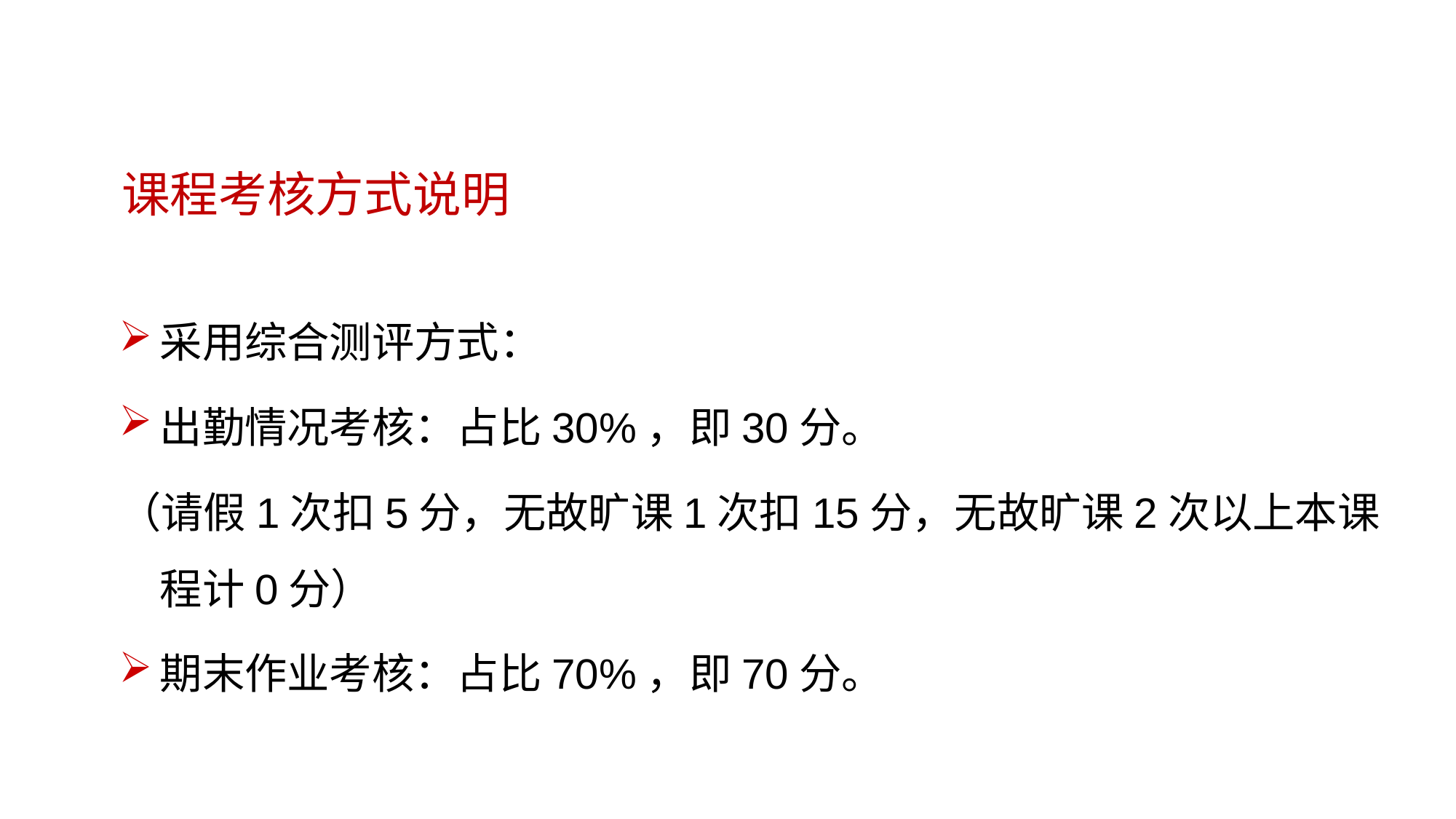

课程考核方式说明
采用综合测评方式：
出勤情况考核：占比30%，即30分。
（请假1次扣5分，无故旷课1次扣15分，无故旷课2次以上本课程计0分）
期末作业考核：占比70%，即70分。